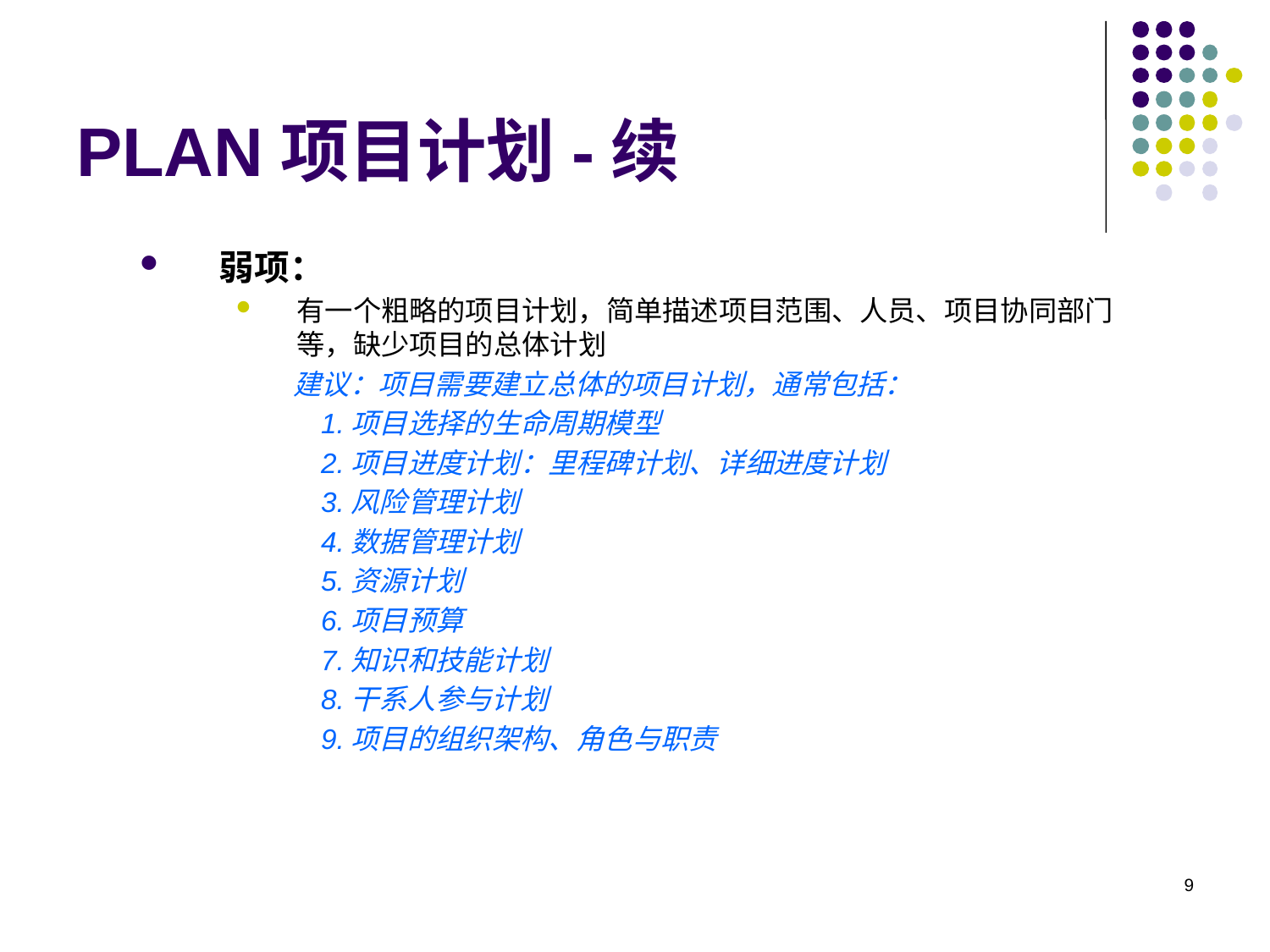

# PLAN项目计划-续
弱项：
有一个粗略的项目计划，简单描述项目范围、人员、项目协同部门等，缺少项目的总体计划
        建议：项目需要建立总体的项目计划，通常包括：
1.项目选择的生命周期模型
2.项目进度计划：里程碑计划、详细进度计划
3.风险管理计划
4.数据管理计划
5.资源计划
6.项目预算
7.知识和技能计划
8.干系人参与计划
9.项目的组织架构、角色与职责
9